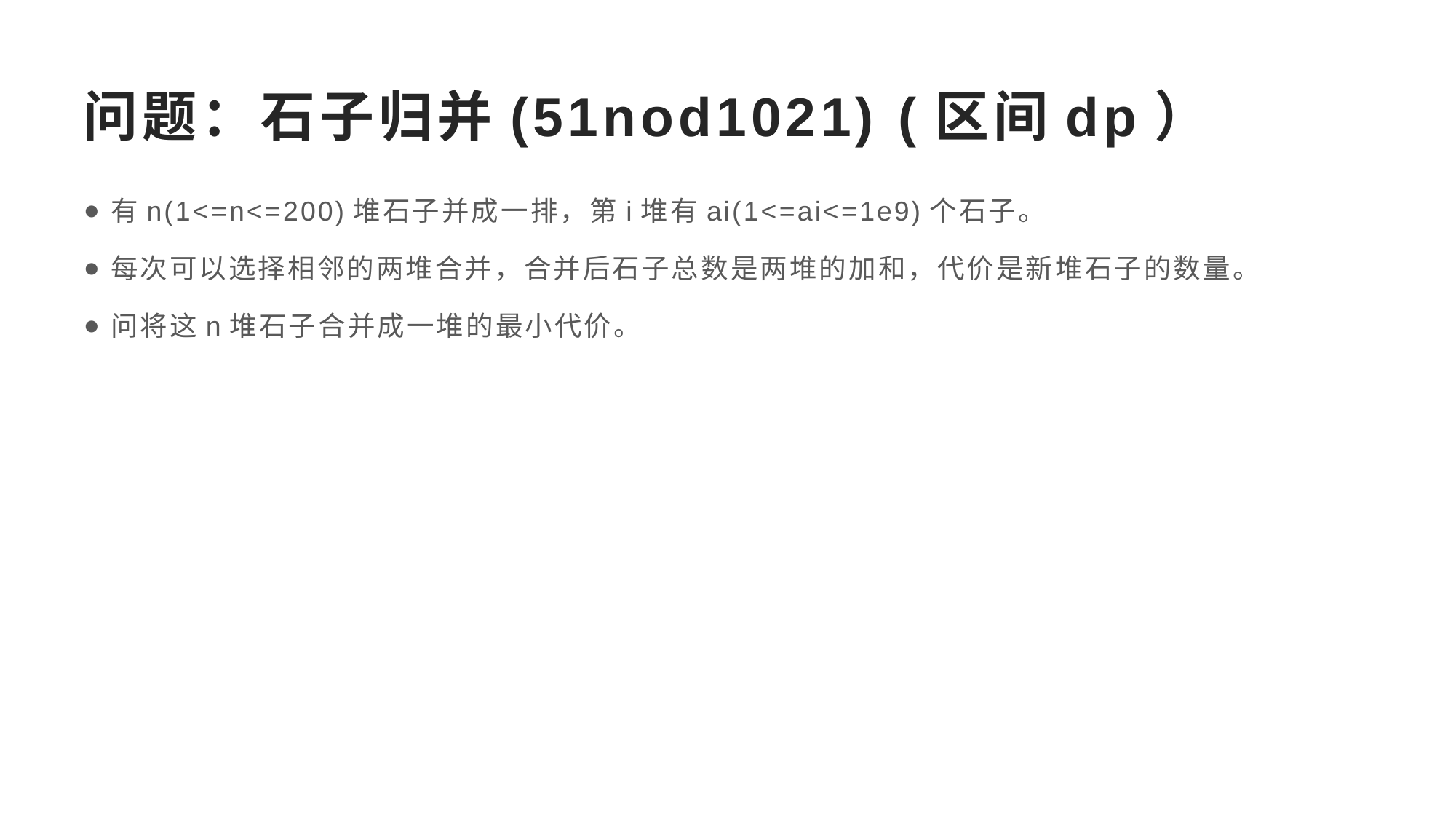

# 问题：石子归并(51nod1021) (区间dp）
有n(1<=n<=200)堆石子并成一排，第i堆有ai(1<=ai<=1e9)个石子。
每次可以选择相邻的两堆合并，合并后石子总数是两堆的加和，代价是新堆石子的数量。
问将这n堆石子合并成一堆的最小代价。